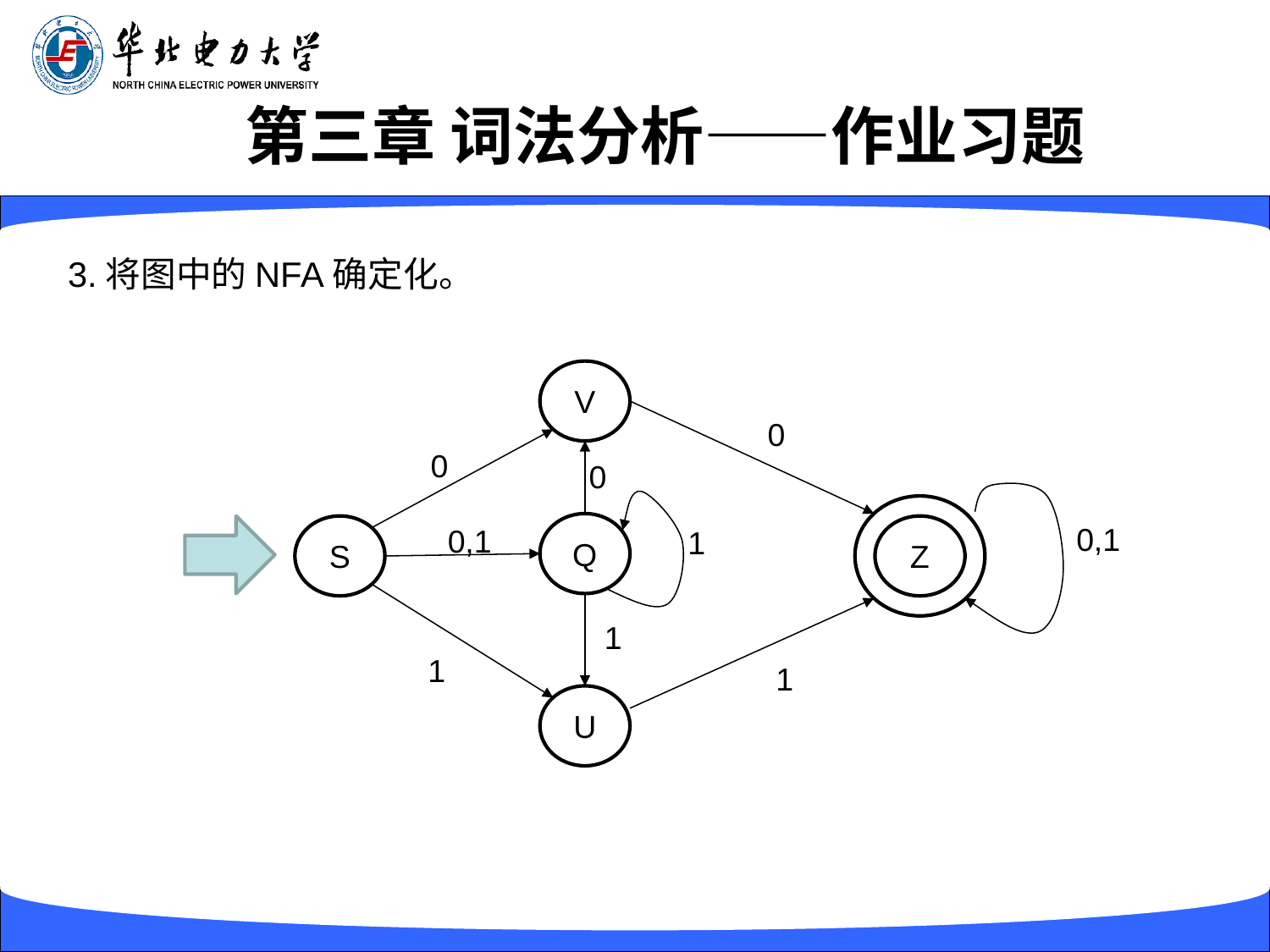

# 第三章 词法分析——作业习题
3.将图中的NFA确定化。
V
0
0
0

0,1
Q
0,1

S
Z
1
1
1
1
U